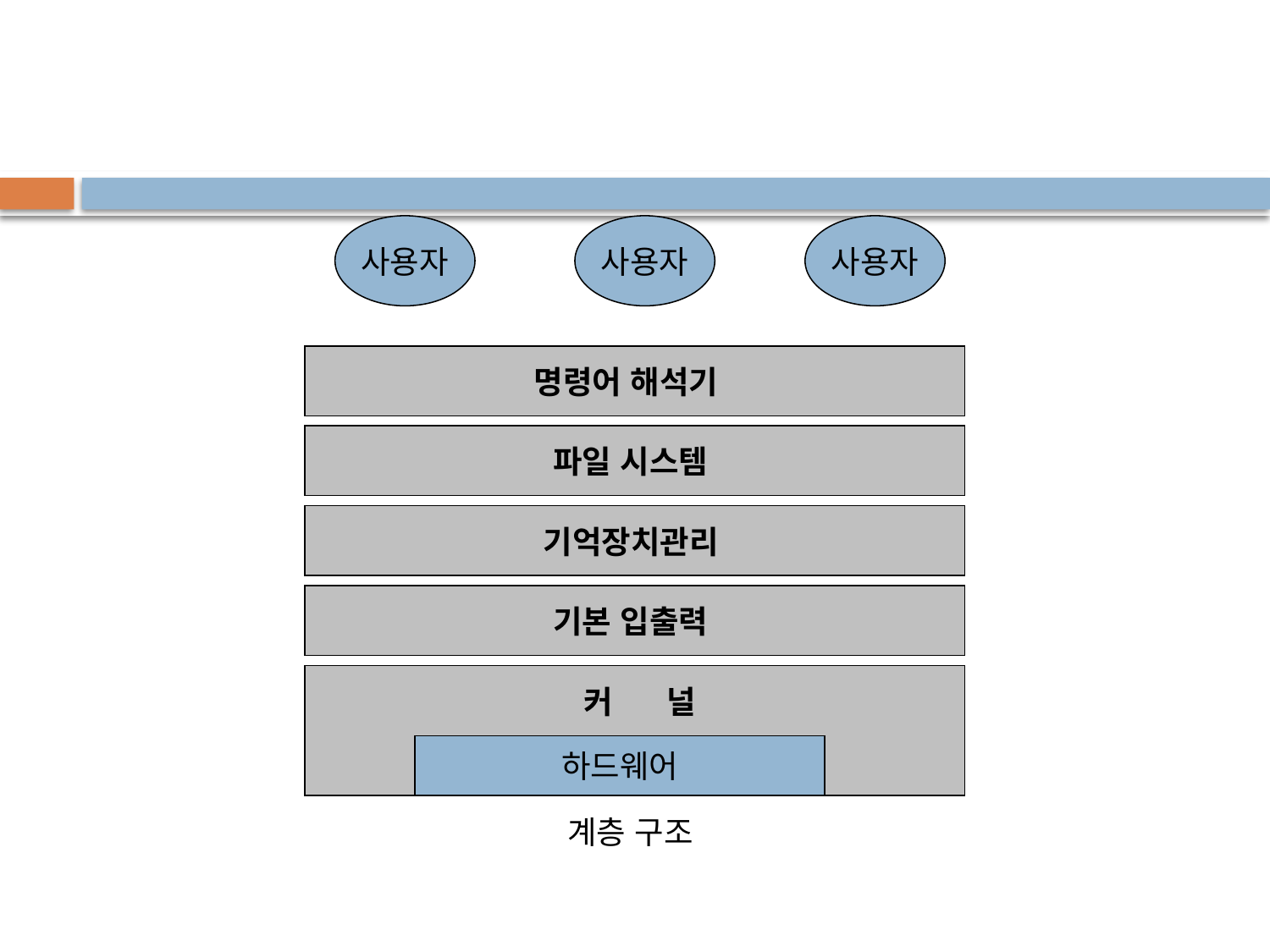

사용자
사용자
사용자

명령어 해석기

파일 시스템

기억장치관리

기본 입출력

커      널
하드웨어
계층 구조